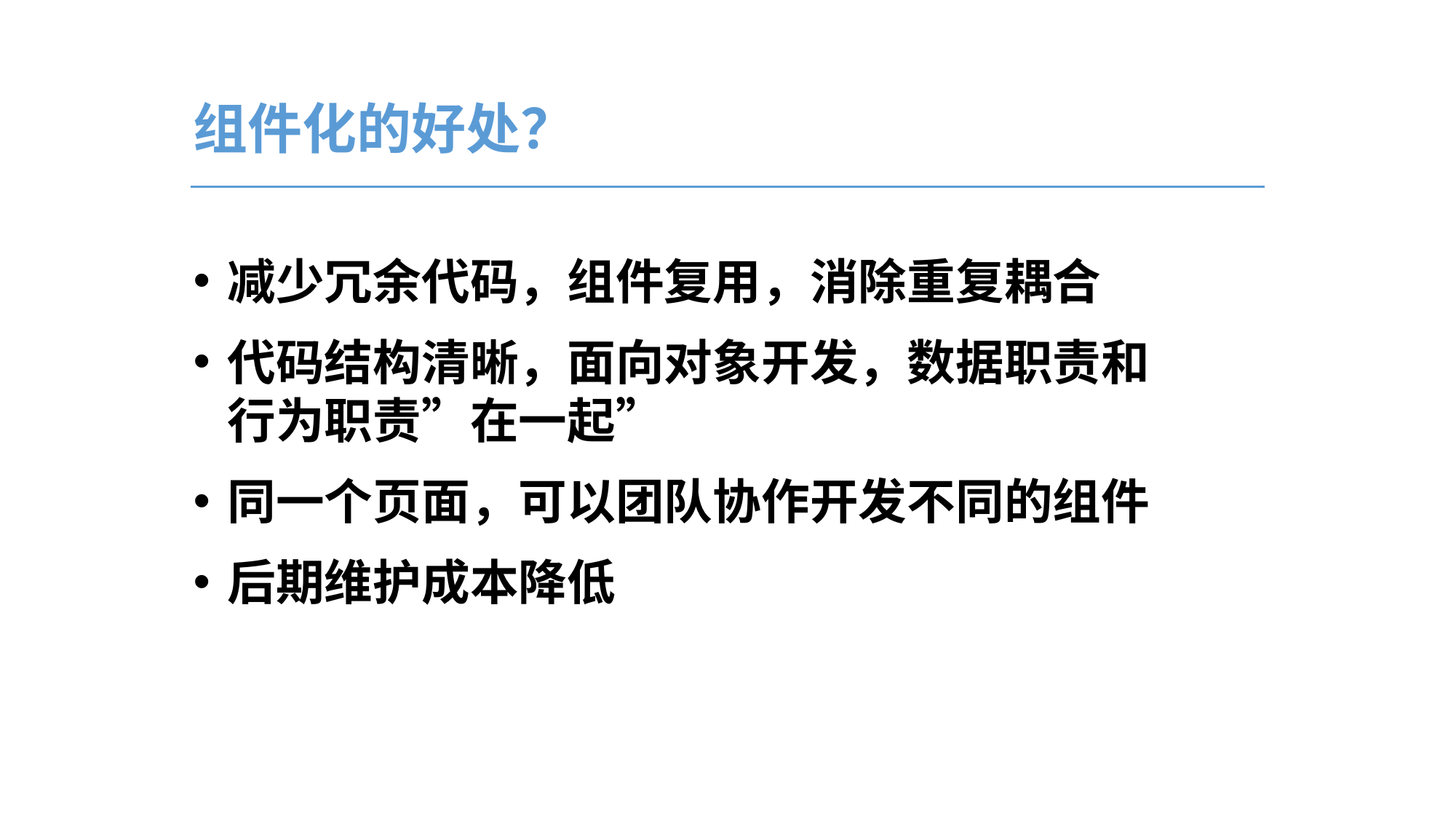

组件化的好处？
减少冗余代码，组件复用，消除重复耦合
代码结构清晰，面向对象开发，数据职责和行为职责”在一起”
同一个页面，可以团队协作开发不同的组件
后期维护成本降低